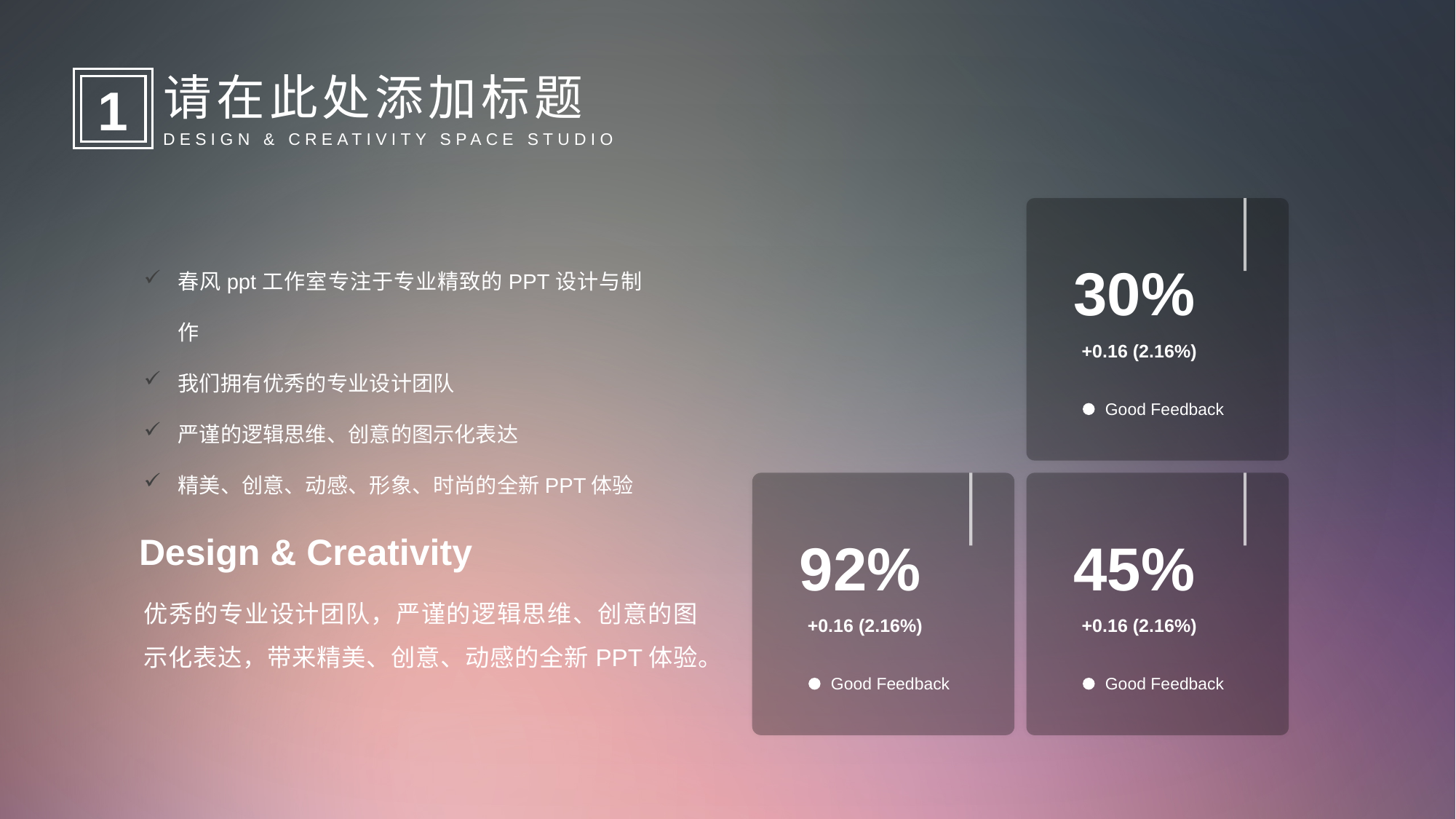

请在此处添加标题
1
DESIGN & CREATIVITY SPACE STUDIO

春风ppt工作室专注于专业精致的PPT设计与制作
我们拥有优秀的专业设计团队
严谨的逻辑思维、创意的图示化表达
精美、创意、动感、形象、时尚的全新PPT体验
30%
+0.16 (2.16%)
Good Feedback

Design & Creativity
92%
45%
优秀的专业设计团队，严谨的逻辑思维、创意的图示化表达，带来精美、创意、动感的全新PPT体验。
+0.16 (2.16%)
+0.16 (2.16%)
Good Feedback
Good Feedback